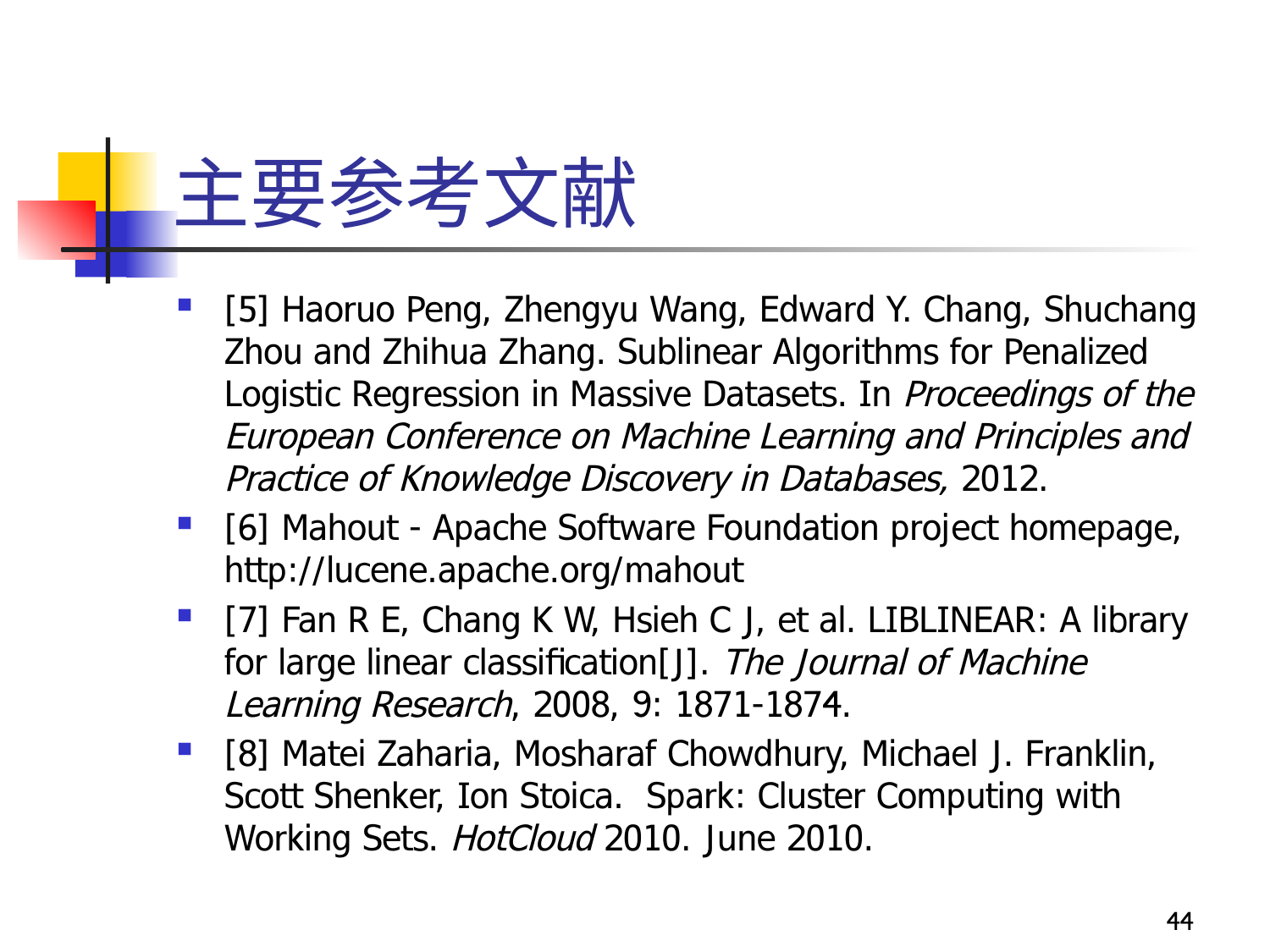

# 主要参考文献
[5] Haoruo Peng, Zhengyu Wang, Edward Y. Chang, Shuchang Zhou and Zhihua Zhang. Sublinear Algorithms for Penalized Logistic Regression in Massive Datasets. In Proceedings of the European Conference on Machine Learning and Principles and Practice of Knowledge Discovery in Databases, 2012.
[6] Mahout - Apache Software Foundation project homepage, http://lucene.apache.org/mahout
[7] Fan R E, Chang K W, Hsieh C J, et al. LIBLINEAR: A library for large linear classification[J]. The Journal of Machine Learning Research, 2008, 9: 1871-1874.
[8] Matei Zaharia, Mosharaf Chowdhury, Michael J. Franklin, Scott Shenker, Ion Stoica.  Spark: Cluster Computing with Working Sets. HotCloud 2010. June 2010.

44